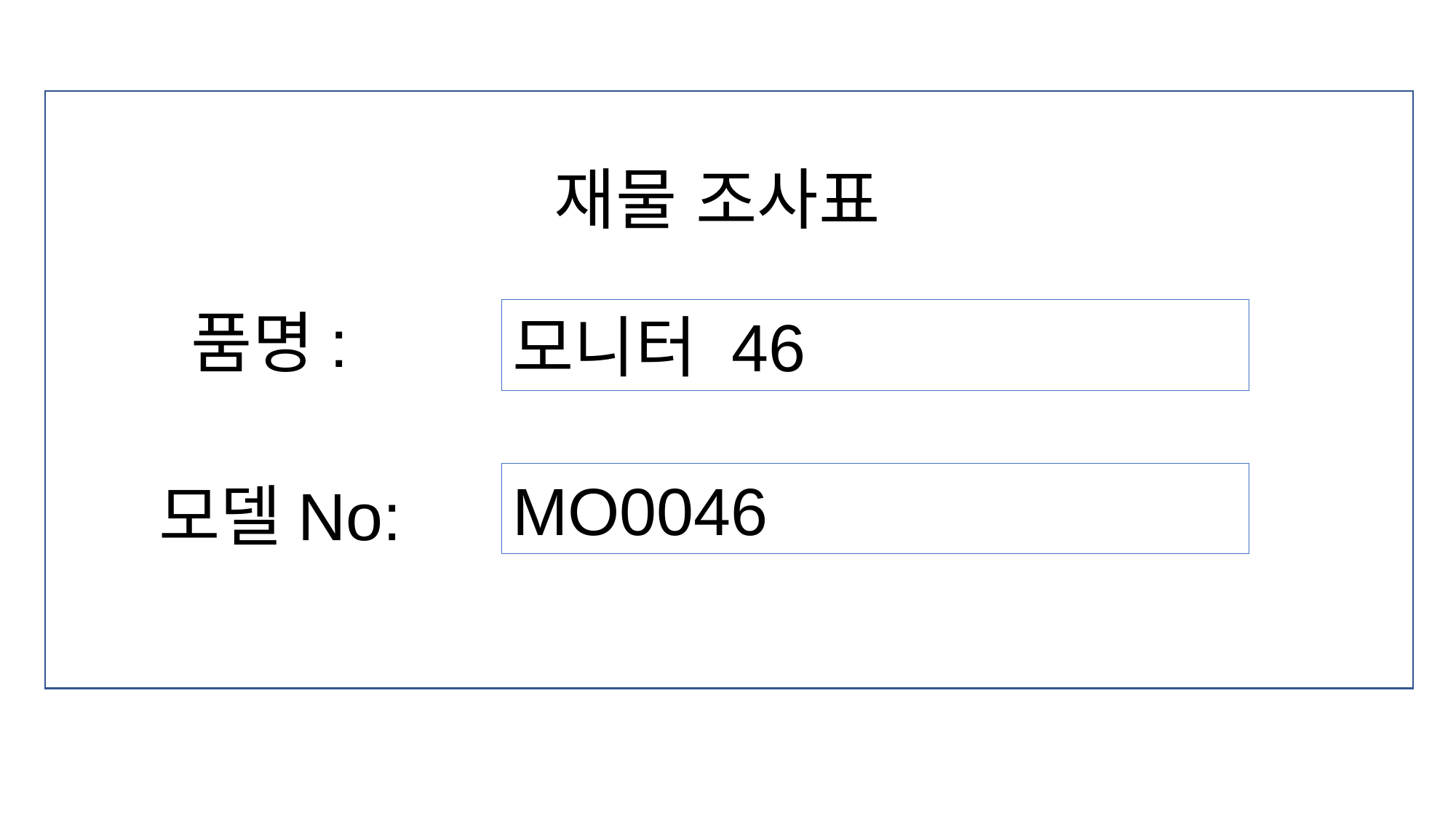

재물 조사표
품명:
모니터 46
MO0046
모델No: